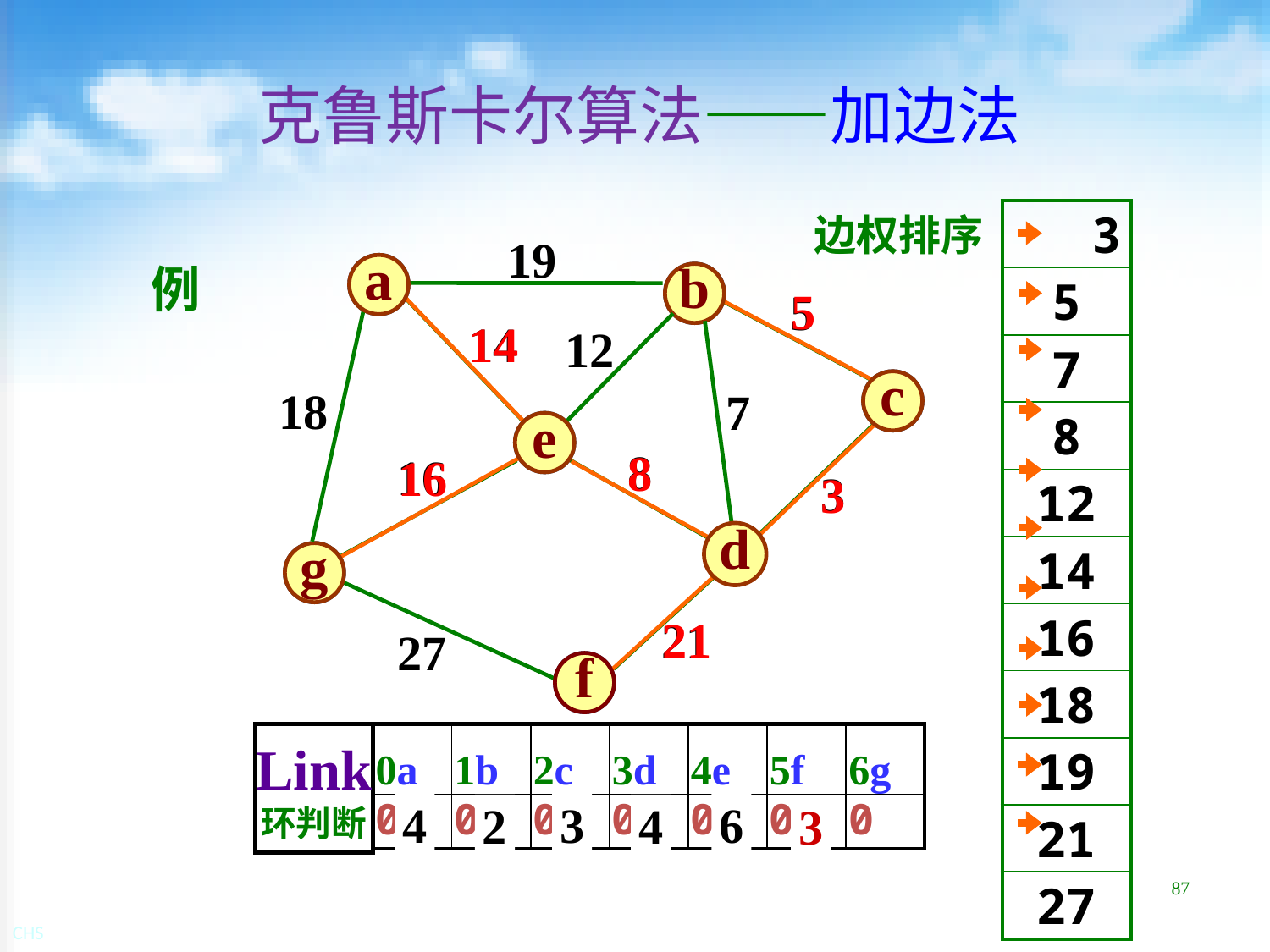

# 克鲁斯卡尔算法——加边法
| 3 |
| --- |
| 5 |
| 7 |
| 8 |
| 12 |
| 14 |
| 16 |
| 18 |
| 19 |
| 21 |
| 27 |
边权排序
例

19
a
a
b
b

5
5

14
14

12

c
c
18
7

e
e

8
8
16
16

3
3
d
d

g
g

21
21
27

f
f

Link
环判断
| 0a | 1b | 2c | 3d | 4e | 5f | 6g |
| --- | --- | --- | --- | --- | --- | --- |
| 0 | 0 | 0 | 0 | 0 | 0 | 0 |

4
3
6
2
4
3

87